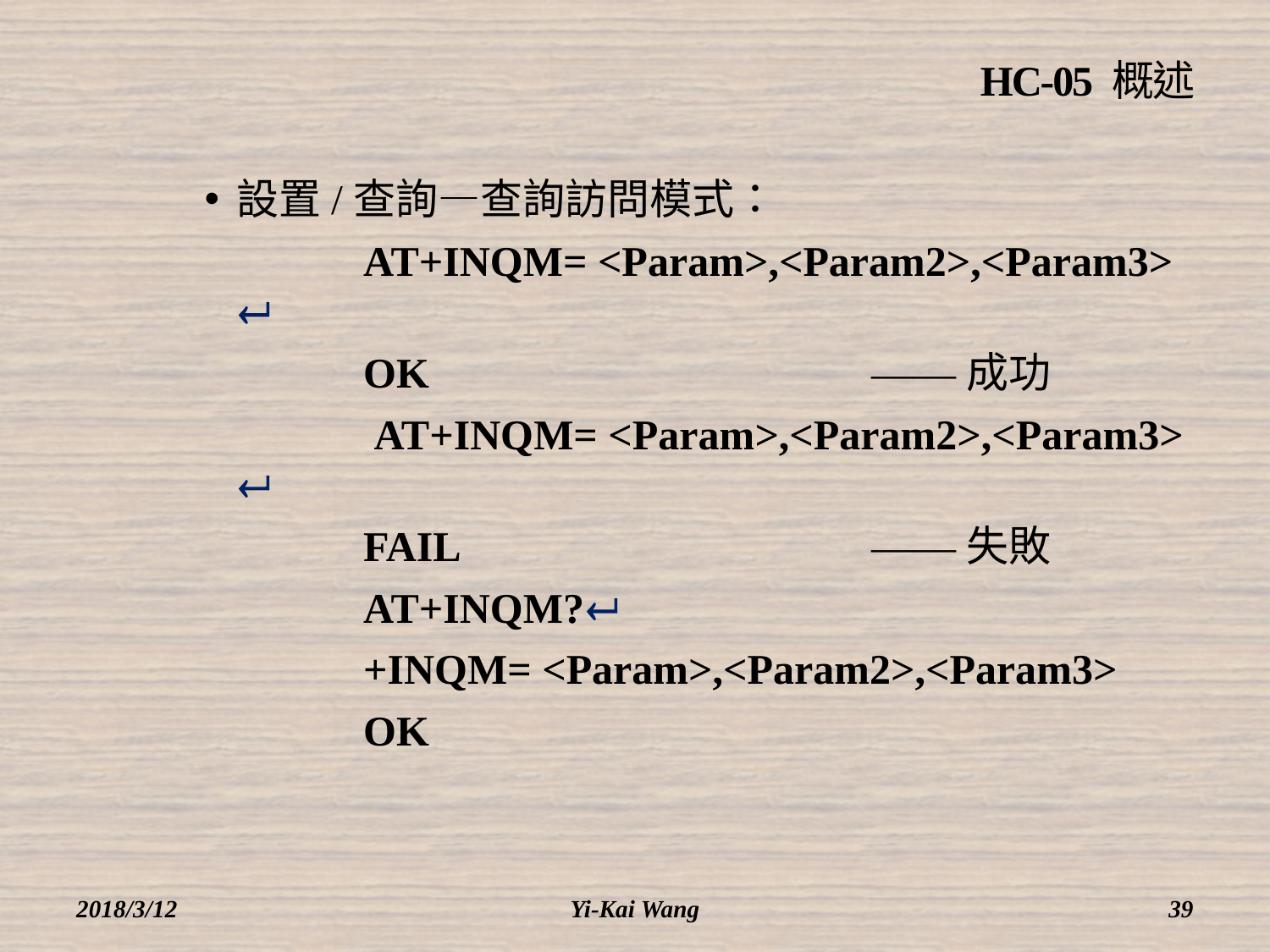

# HC-05 概述
設置/查詢—查詢訪問模式：
		AT+INQM= <Param>,<Param2>,<Param3> ↵
		OK				——成功
		 AT+INQM= <Param>,<Param2>,<Param3> ↵
		FAIL				——失敗
		AT+INQM?↵
		+INQM= <Param>,<Param2>,<Param3>
		OK

2018/3/12
Yi-Kai Wang
39